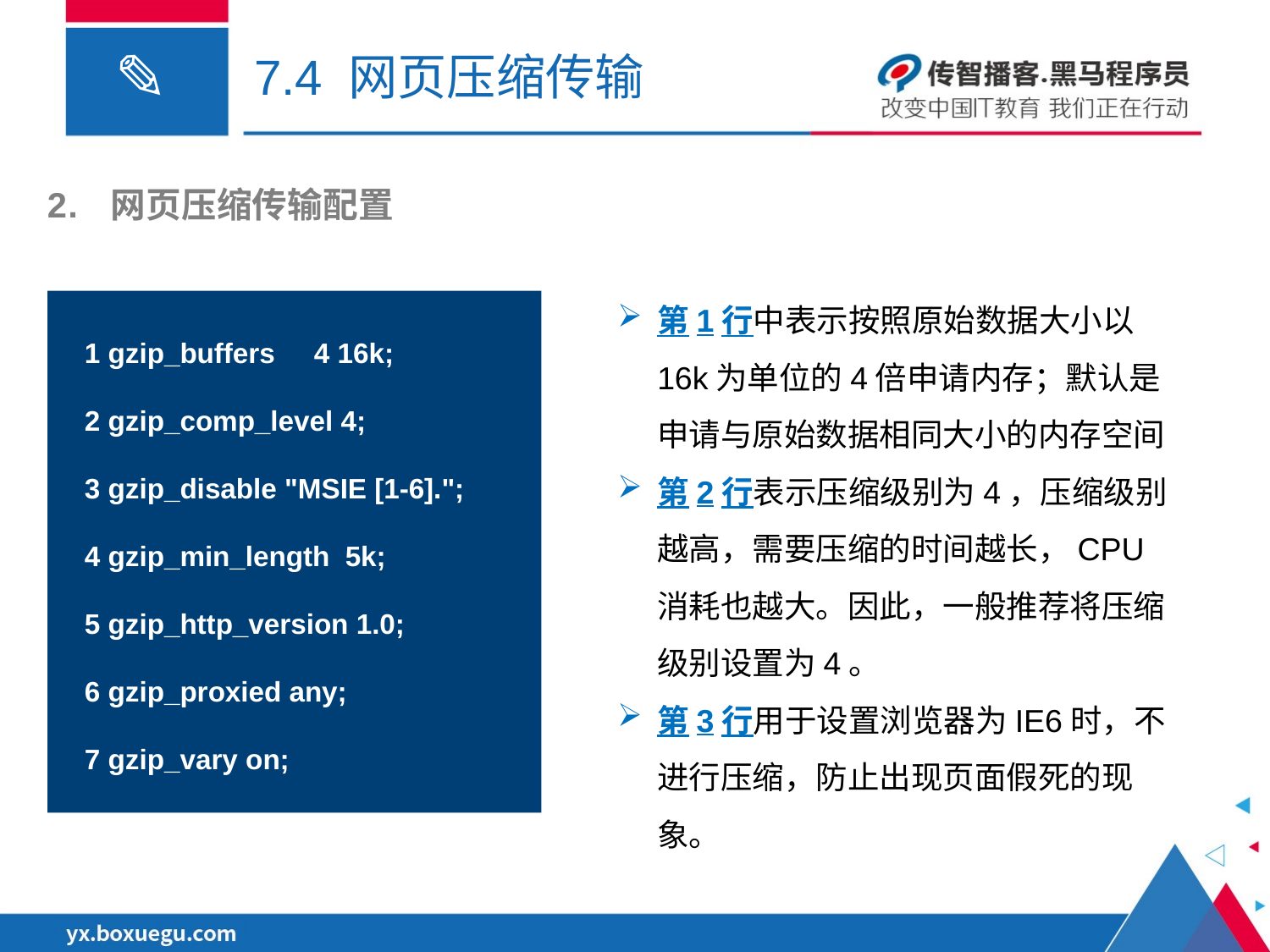

# 7.4 网页压缩传输
网页压缩传输配置
第1行中表示按照原始数据大小以16k为单位的4倍申请内存；默认是申请与原始数据相同大小的内存空间
第2行表示压缩级别为4，压缩级别越高，需要压缩的时间越长，CPU消耗也越大。因此，一般推荐将压缩级别设置为4。
第3行用于设置浏览器为IE6时，不进行压缩，防止出现页面假死的现象。

 1 gzip_buffers     4 16k;
 2 gzip_comp_level 4;
 3 gzip_disable "MSIE [1-6].";
 4 gzip_min_length  5k;
 5 gzip_http_version 1.0;
 6 gzip_proxied any;
 7 gzip_vary on;